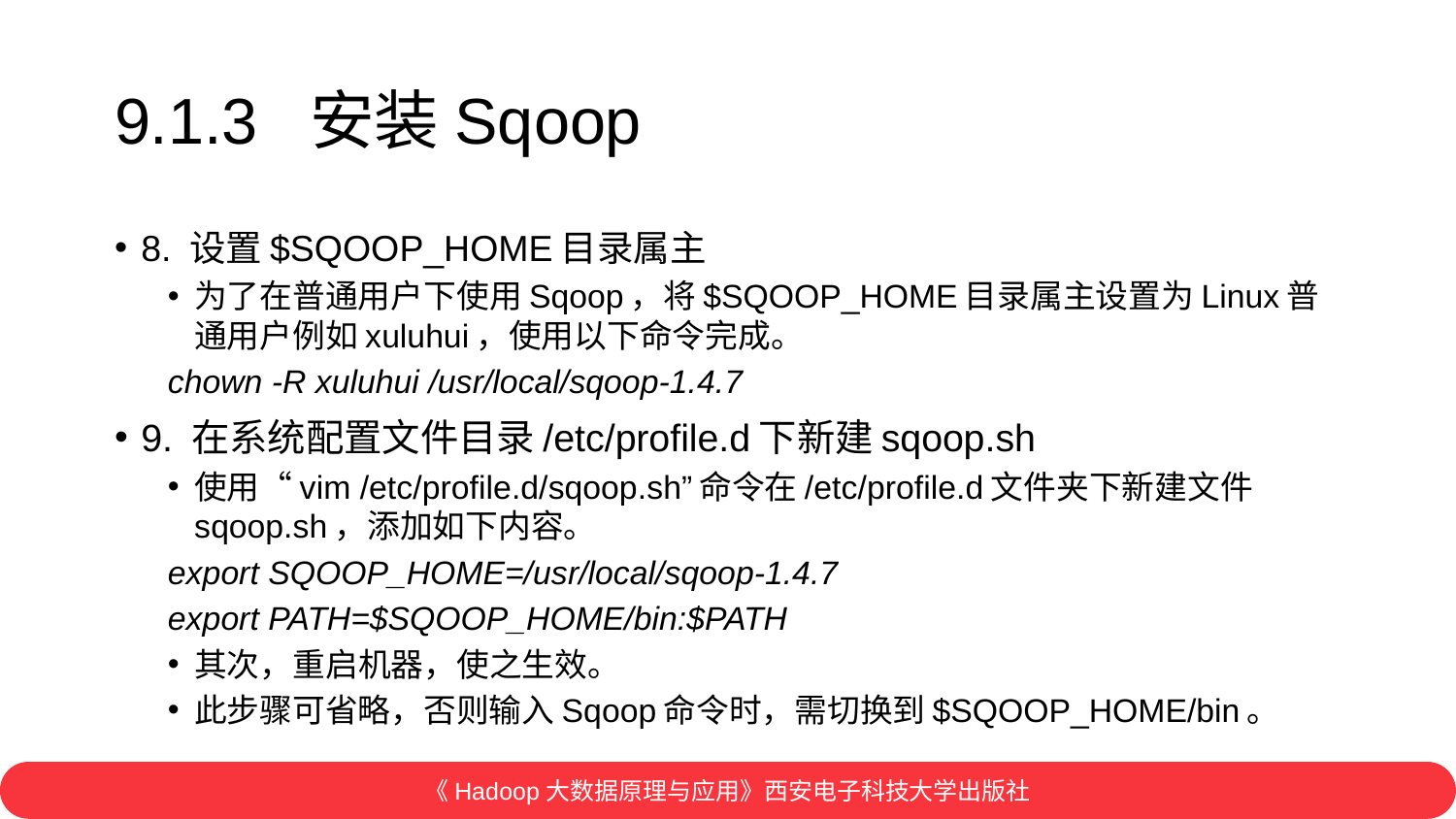

# 9.1.3  安装Sqoop
8. 设置$SQOOP_HOME目录属主
为了在普通用户下使用Sqoop，将$SQOOP_HOME目录属主设置为Linux普通用户例如xuluhui，使用以下命令完成。
chown -R xuluhui /usr/local/sqoop-1.4.7
9. 在系统配置文件目录/etc/profile.d下新建sqoop.sh
使用“vim /etc/profile.d/sqoop.sh”命令在/etc/profile.d文件夹下新建文件sqoop.sh，添加如下内容。
export SQOOP_HOME=/usr/local/sqoop-1.4.7
export PATH=$SQOOP_HOME/bin:$PATH
其次，重启机器，使之生效。
此步骤可省略，否则输入Sqoop命令时，需切换到$SQOOP_HOME/bin。